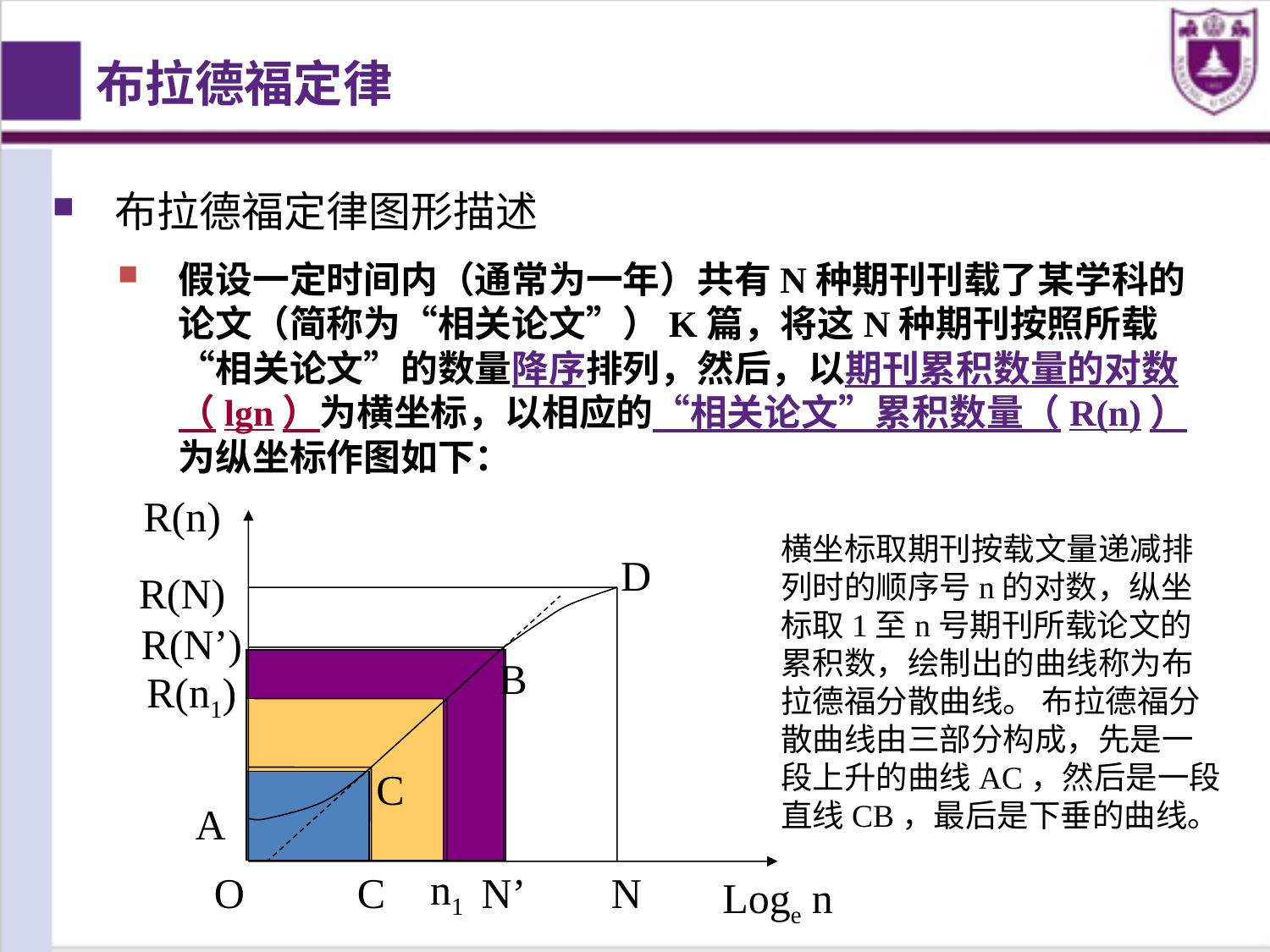

布拉德福定律
布拉德福定律图形描述
假设一定时间内（通常为一年）共有N种期刊刊载了某学科的论文（简称为“相关论文”）K篇，将这N种期刊按照所载“相关论文”的数量降序排列，然后，以期刊累积数量的对数（lgn）为横坐标，以相应的“相关论文”累积数量（R(n)）为纵坐标作图如下：
R(n)

D
R(N)

R(N’)

B

R(n1)

C

A
O

C
N’
N
n1
Loge n
横坐标取期刊按载文量递减排列时的顺序号n的对数，纵坐标取1至n号期刊所载论文的累积数，绘制出的曲线称为布拉德福分散曲线。 布拉德福分散曲线由三部分构成，先是一段上升的曲线AC，然后是一段直线CB，最后是下垂的曲线。
19